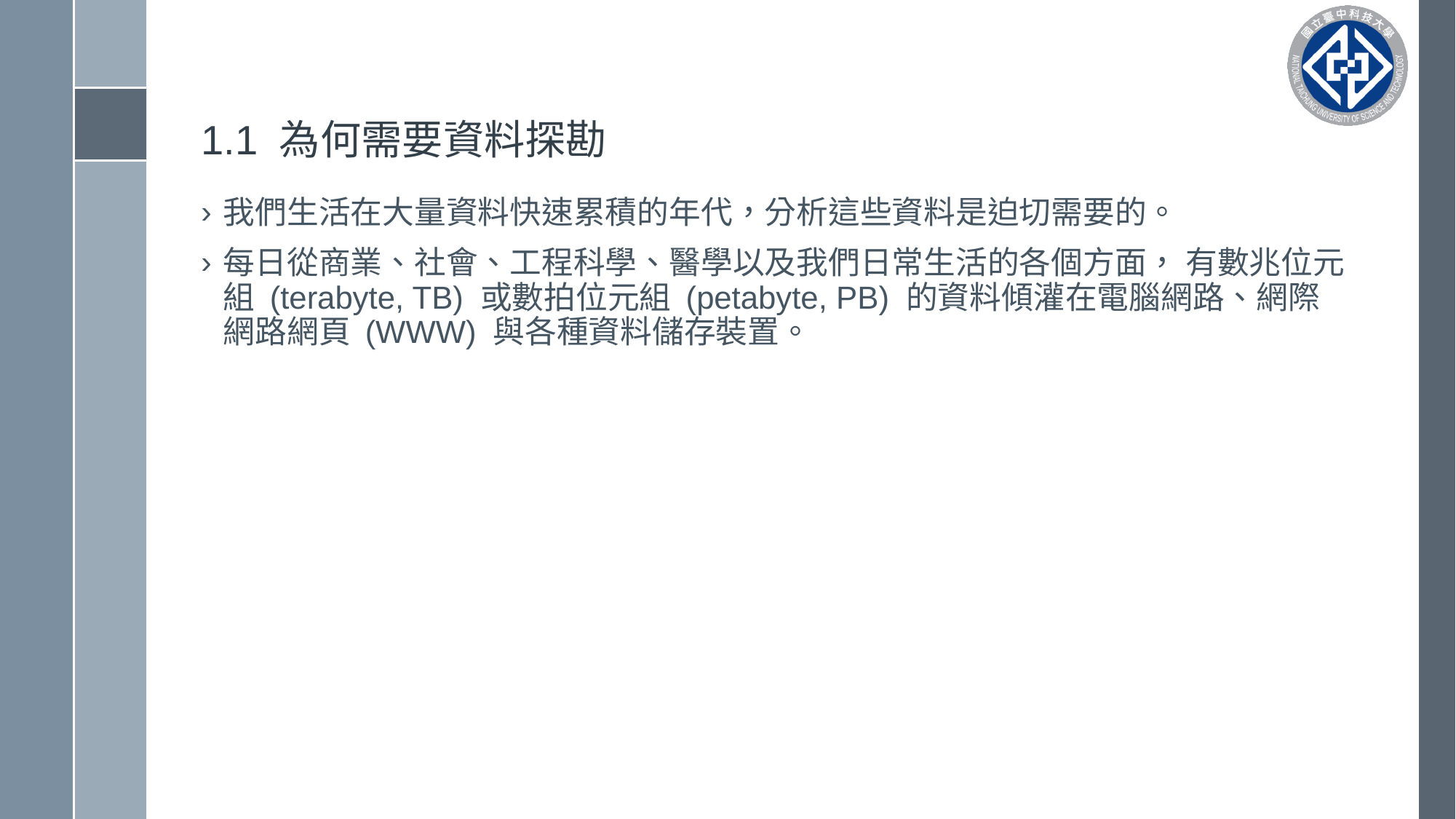

# 1.1 為何需要資料探勘
我們生活在大量資料快速累積的年代，分析這些資料是迫切需要的。
每日從商業、社會、工程科學、醫學以及我們日常生活的各個方面， 有數兆位元組 (terabyte, TB) 或數拍位元組 (petabyte, PB) 的資料傾灌在電腦網路、網際網路網頁 (WWW) 與各種資料儲存裝置。